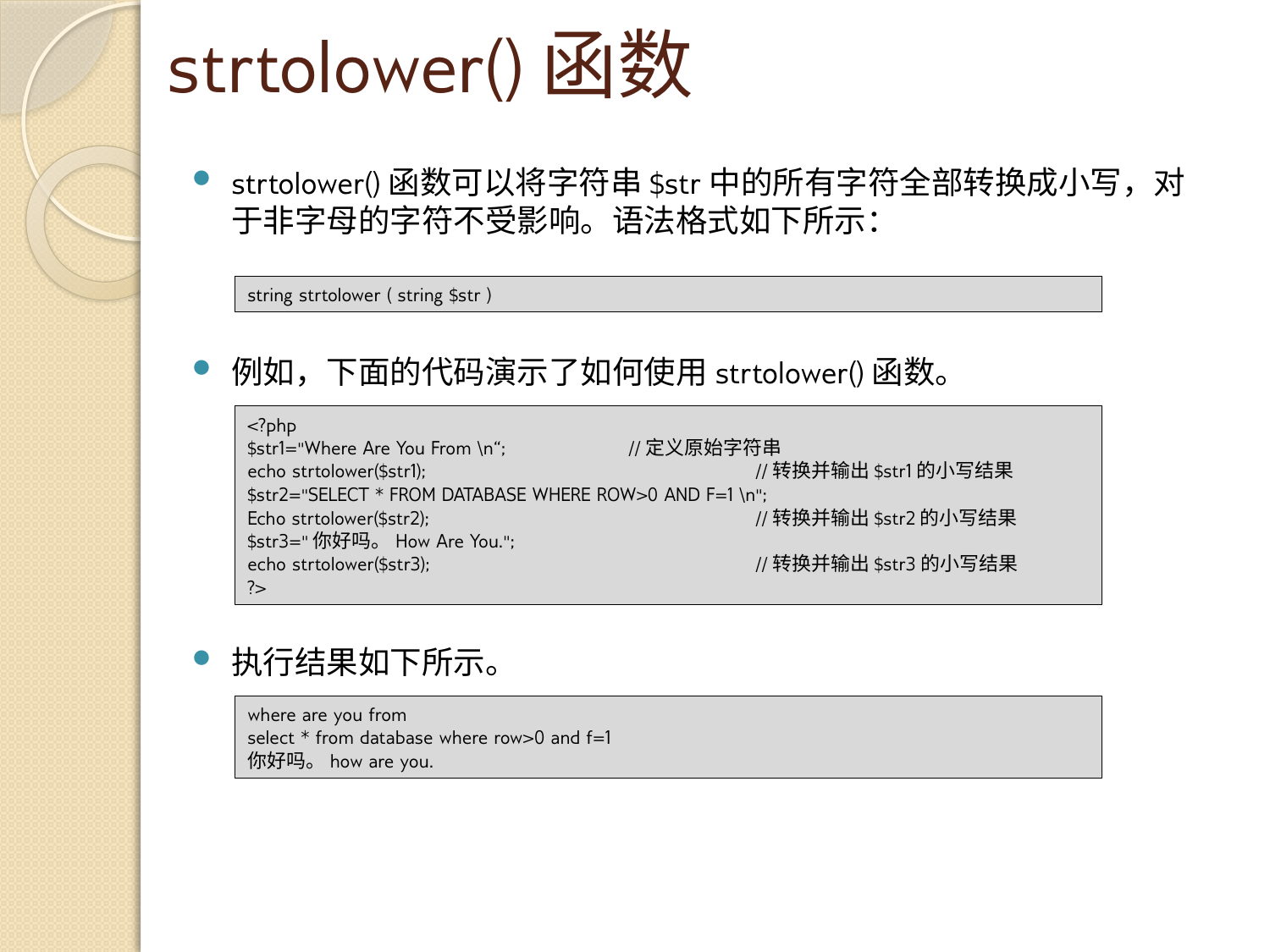

# strtolower()函数
strtolower()函数可以将字符串$str中的所有字符全部转换成小写，对于非字母的字符不受影响。语法格式如下所示：
string strtolower ( string $str )
例如，下面的代码演示了如何使用strtolower()函数。
<?php
$str1="Where Are You From \n“;	//定义原始字符串
echo strtolower($str1); 			//转换并输出$str1的小写结果
$str2="SELECT * FROM DATABASE WHERE ROW>0 AND F=1 \n";
Echo strtolower($str2);			//转换并输出$str2的小写结果
$str3="你好吗。How Are You.";
echo strtolower($str3); 			//转换并输出$str3的小写结果
?>
执行结果如下所示。
where are you from
select * from database where row>0 and f=1
你好吗。how are you.